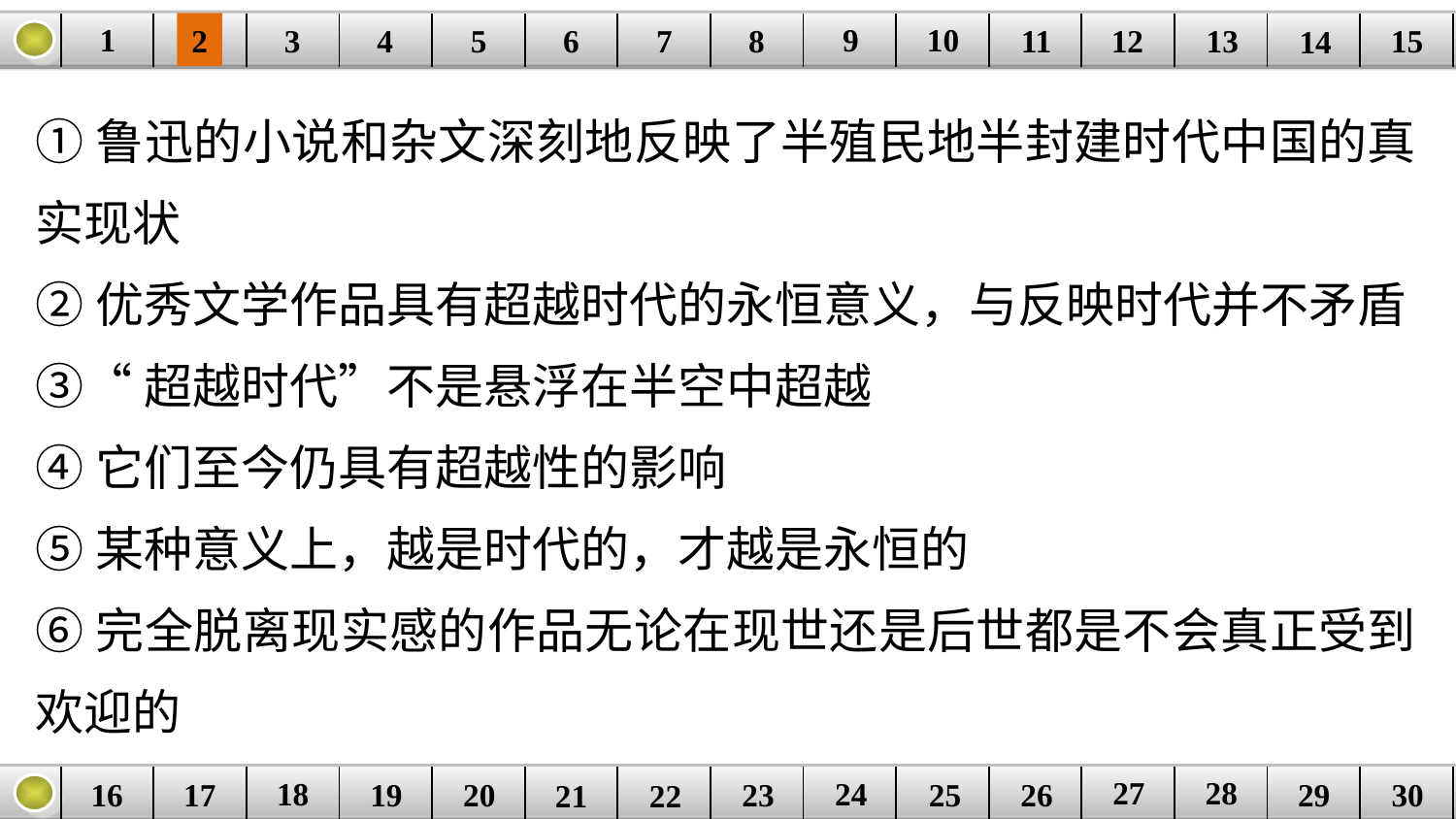

9
10
1
3
4
5
6
8
11
2
12
15
|  |  |  |  |  |  |  |  |  |  |  |  |  |  |  |
| --- | --- | --- | --- | --- | --- | --- | --- | --- | --- | --- | --- | --- | --- | --- |
7
13
14

①鲁迅的小说和杂文深刻地反映了半殖民地半封建时代中国的真实现状
②优秀文学作品具有超越时代的永恒意义，与反映时代并不矛盾
③“超越时代”不是悬浮在半空中超越
④它们至今仍具有超越性的影响
⑤某种意义上，越是时代的，才越是永恒的
⑥完全脱离现实感的作品无论在现世还是后世都是不会真正受到欢迎的

27
28
18
24
16
25
26
30
|  |  |  |  |  |  |  |  |  |  |  |  |  |  |  |
| --- | --- | --- | --- | --- | --- | --- | --- | --- | --- | --- | --- | --- | --- | --- |
23
17
19
20
29
21
22